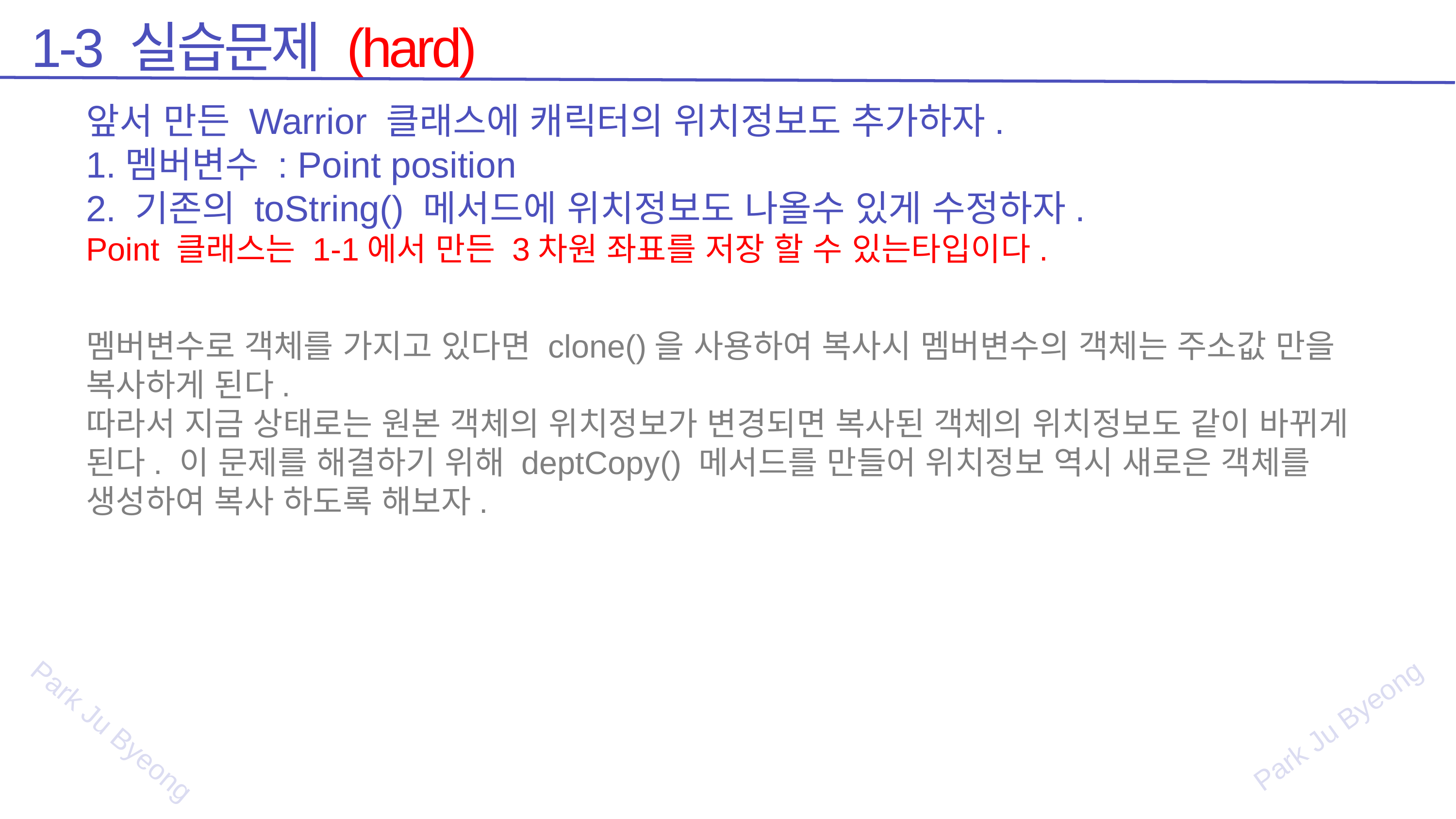

1-3 실습문제 (hard)
앞서 만든 Warrior 클래스에 캐릭터의 위치정보도 추가하자.
1.멤버변수 : Point position
2. 기존의 toString() 메서드에 위치정보도 나올수 있게 수정하자.
Point 클래스는 1-1에서 만든 3차원 좌표를 저장 할 수 있는타입이다.

멤버변수로 객체를 가지고 있다면 clone()을 사용하여 복사시 멤버변수의 객체는 주소값 만을 복사하게 된다.
따라서 지금 상태로는 원본 객체의 위치정보가 변경되면 복사된 객체의 위치정보도 같이 바뀌게 된다. 이 문제를 해결하기 위해 deptCopy() 메서드를 만들어 위치정보 역시 새로은 객체를 생성하여 복사 하도록 해보자.